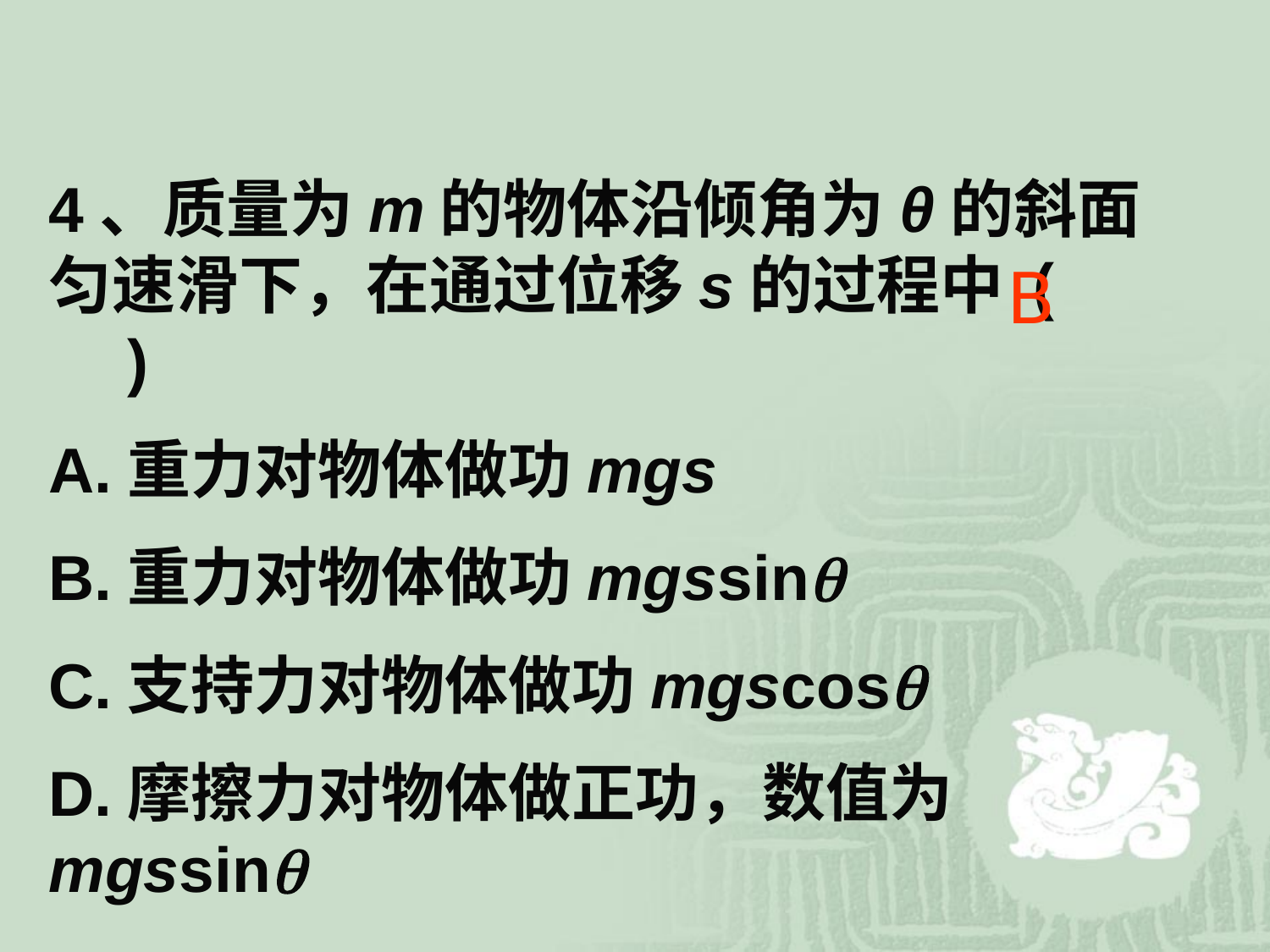

4、质量为m的物体沿倾角为θ的斜面匀速滑下，在通过位移s的过程中 (　　)
A.重力对物体做功mgs
B.重力对物体做功mgssinθ
C.支持力对物体做功mgscosθ
D.摩擦力对物体做正功，数值为mgssinθ
B